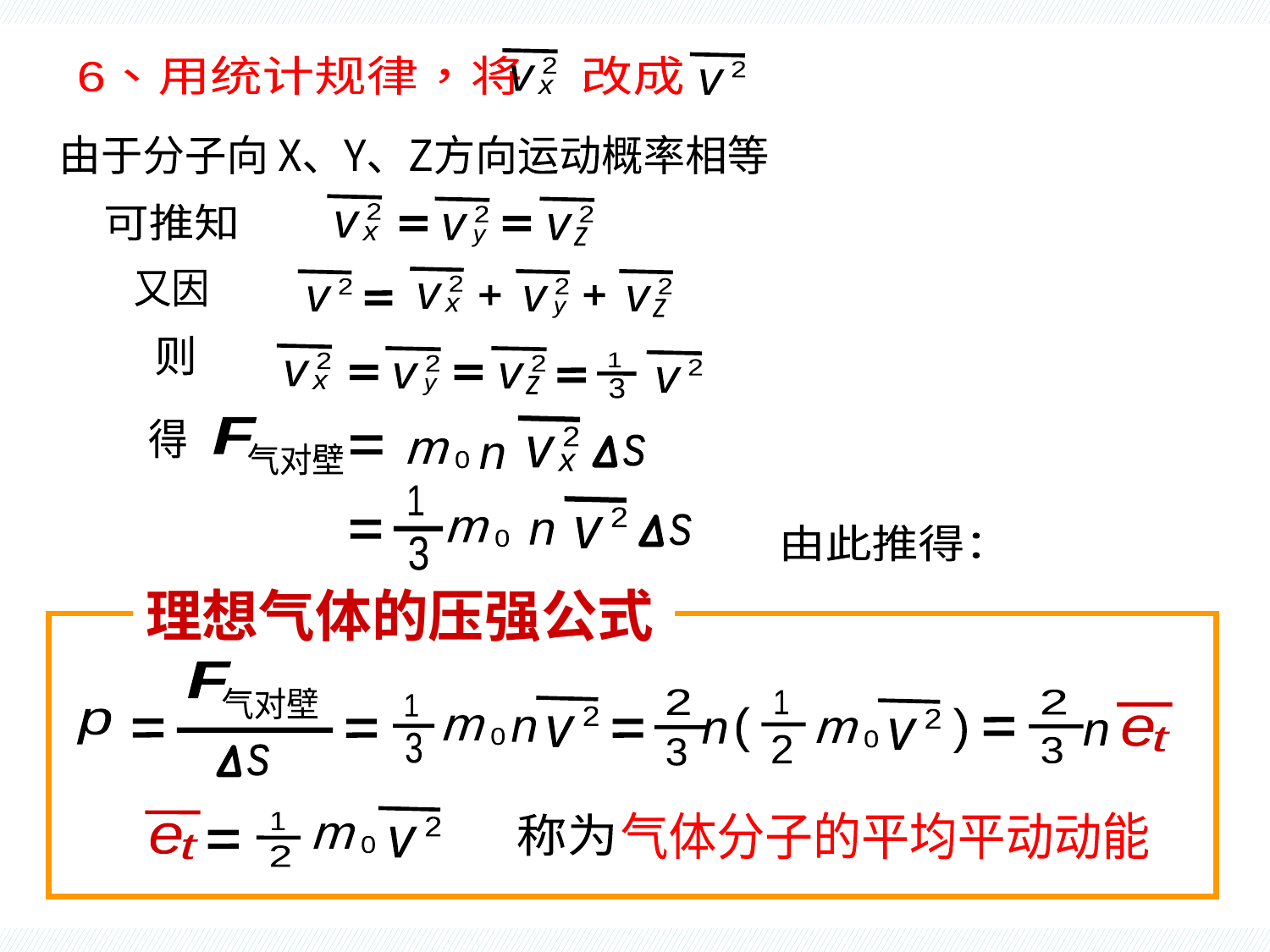

续18

2
v
x

2
v
6、用统计规律，将    改成
由于分子向 X、Y、Z方向运动概率相等

2
v
x

2
2

v
v
z
y
可推知

2
v
x

2
v
2
2

v
v
z
y
又因
则

2
v
x

2
v
1
2
2

v
v

z
y
3
F
气对壁

2
v
x
s

m
0
n
得

1

2
v

s

m
0
n

3
由此推得：
理想气体的压强公式

F
气对壁
2

3
2

3
1

2
1

3

2
v

2
v

ε
t
(
)
p

m
0
n
m
0
n
n

s

2
v
1

2

ε
t
m
0

气体分子的平均平动动能
称为